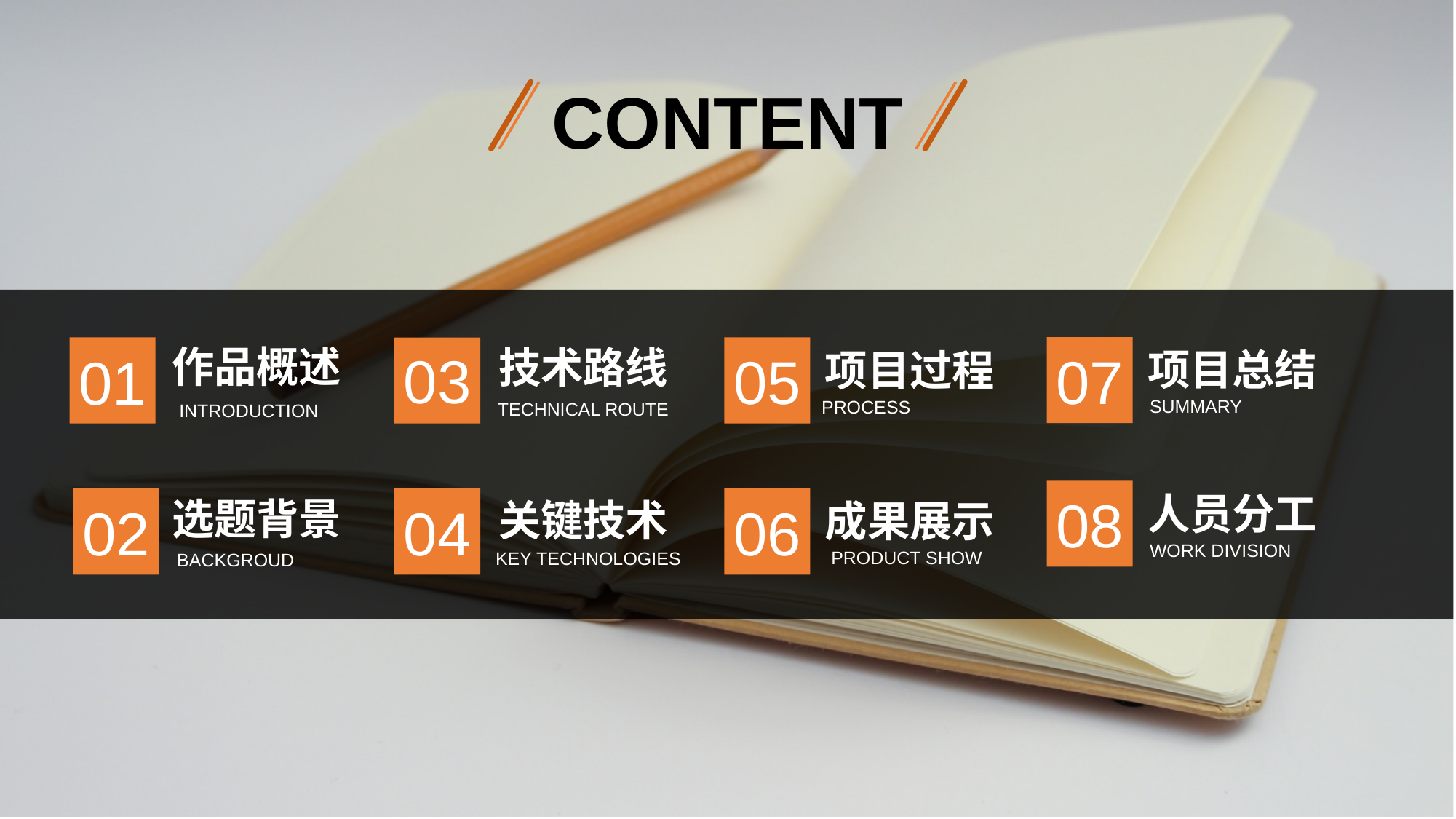

CONTENT

作品概述
 INTRODUCTION
技术路线
TECHNICAL ROUTE
03

07
项目总结
SUMMARY

01

05
项目过程
PROCESS

08
人员分工
WORK DIVISION
选题背景
 BACKGROUD
关键技术
KEY TECHNOLOGIES

04

02

06
成果展示
 PRODUCT SHOW